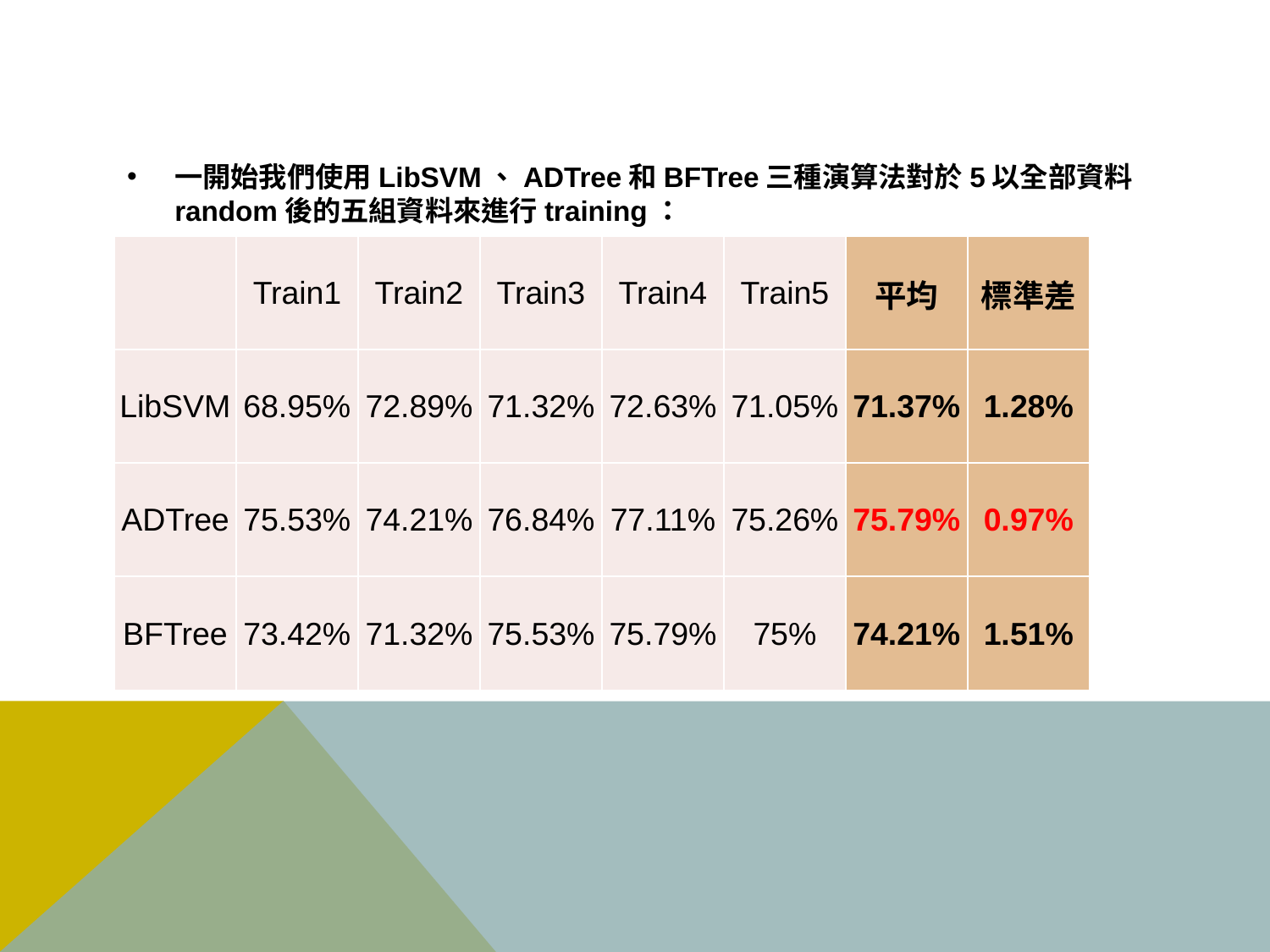

#
一開始我們使用LibSVM、ADTree和BFTree三種演算法對於5以全部資料random後的五組資料來進行training：

|  | Train1 | Train2 | Train3 | Train4 | Train5 | 平均 | 標準差 |
| --- | --- | --- | --- | --- | --- | --- | --- |
| LibSVM | 68.95% | 72.89% | 71.32% | 72.63% | 71.05% | 71.37% | 1.28% |
| ADTree | 75.53% | 74.21% | 76.84% | 77.11% | 75.26% | 75.79% | 0.97% |
| BFTree | 73.42% | 71.32% | 75.53% | 75.79% | 75% | 74.21% | 1.51% |